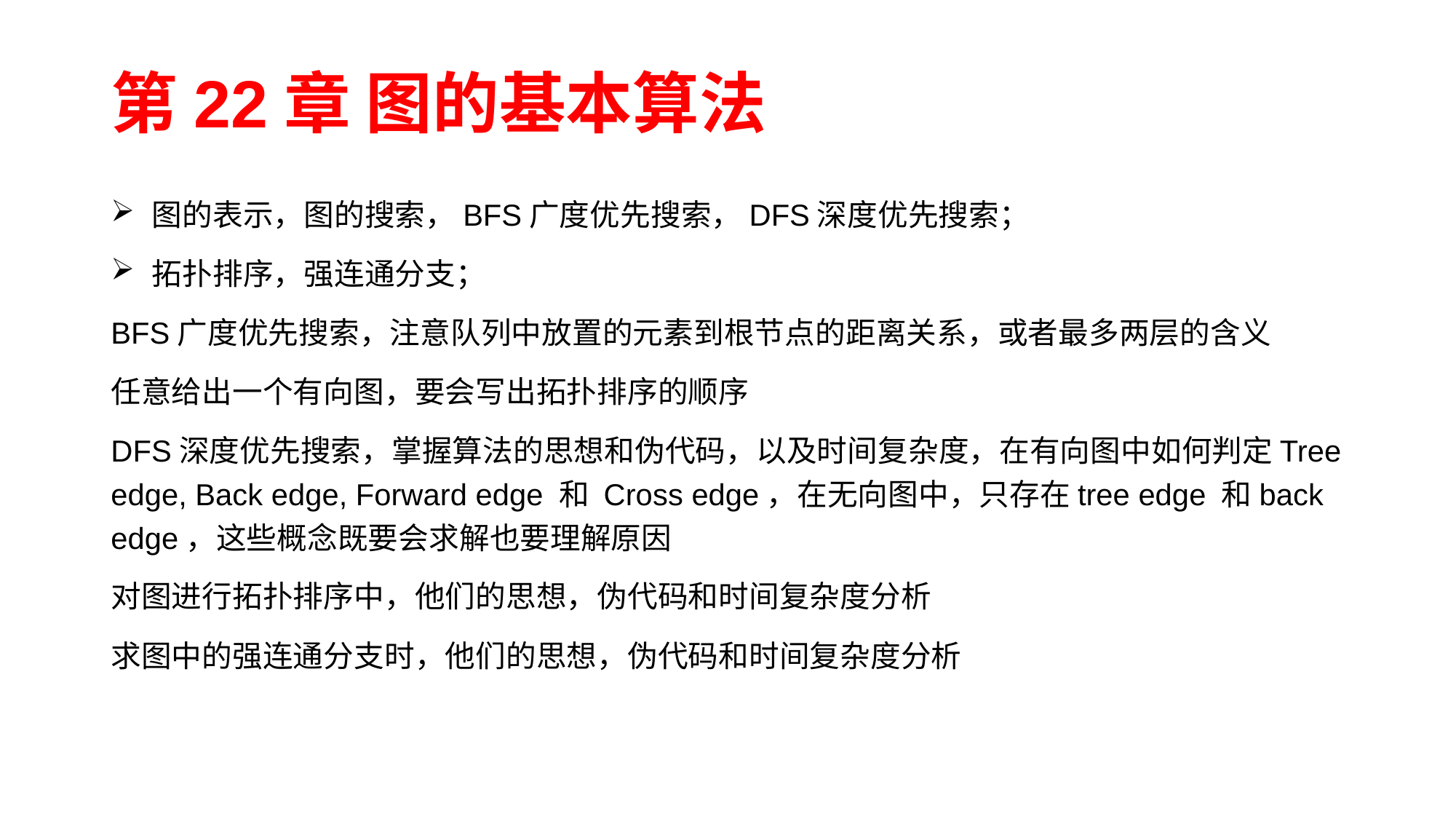

# 第22章 图的基本算法
图的表示，图的搜索，BFS广度优先搜索，DFS深度优先搜索；
拓扑排序，强连通分支；
BFS广度优先搜索，注意队列中放置的元素到根节点的距离关系，或者最多两层的含义
任意给出一个有向图，要会写出拓扑排序的顺序
DFS深度优先搜索，掌握算法的思想和伪代码，以及时间复杂度，在有向图中如何判定Tree edge, Back edge, Forward edge 和 Cross edge，在无向图中，只存在tree edge 和back edge，这些概念既要会求解也要理解原因
对图进行拓扑排序中，他们的思想，伪代码和时间复杂度分析
求图中的强连通分支时，他们的思想，伪代码和时间复杂度分析